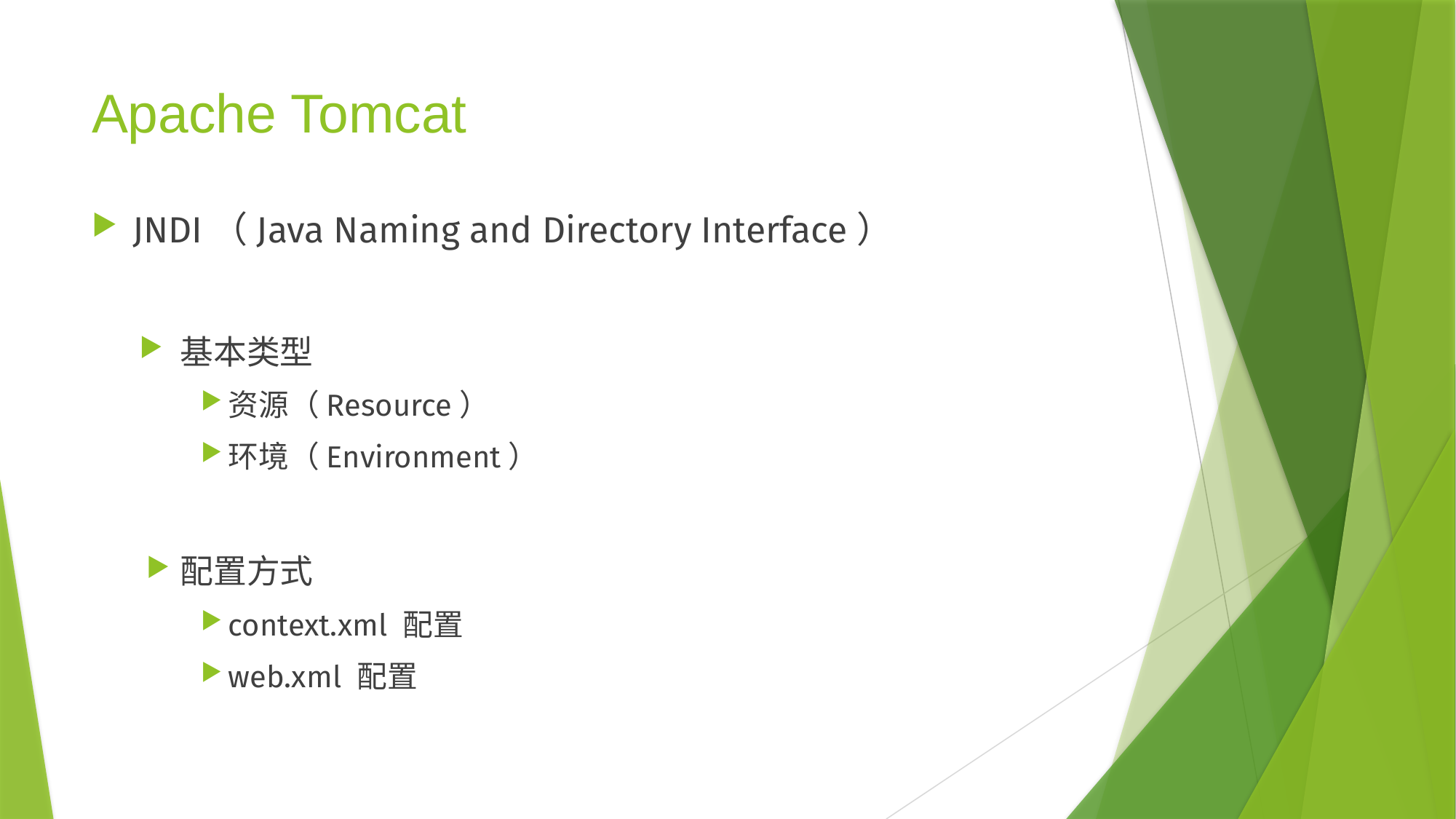

# Apache Tomcat
JNDI（Java Naming and Directory Interface）

基本类型
资源（Resource）
环境（Environment）

配置方式
context.xml 配置
web.xml 配置